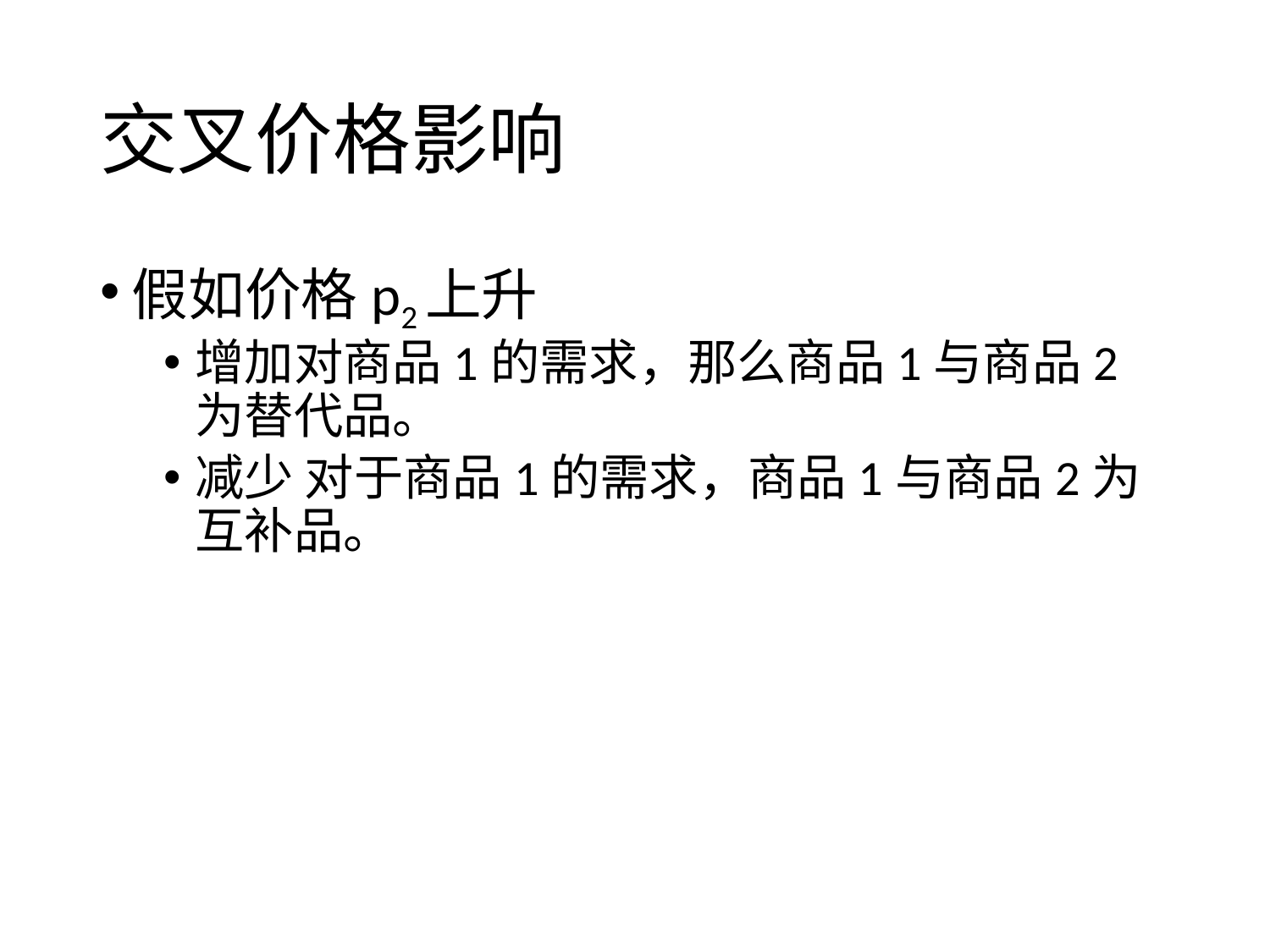

# 交叉价格影响
假如价格p2上升
增加对商品1的需求，那么商品1与商品2为替代品。
减少 对于商品1的需求，商品1与商品2为互补品。